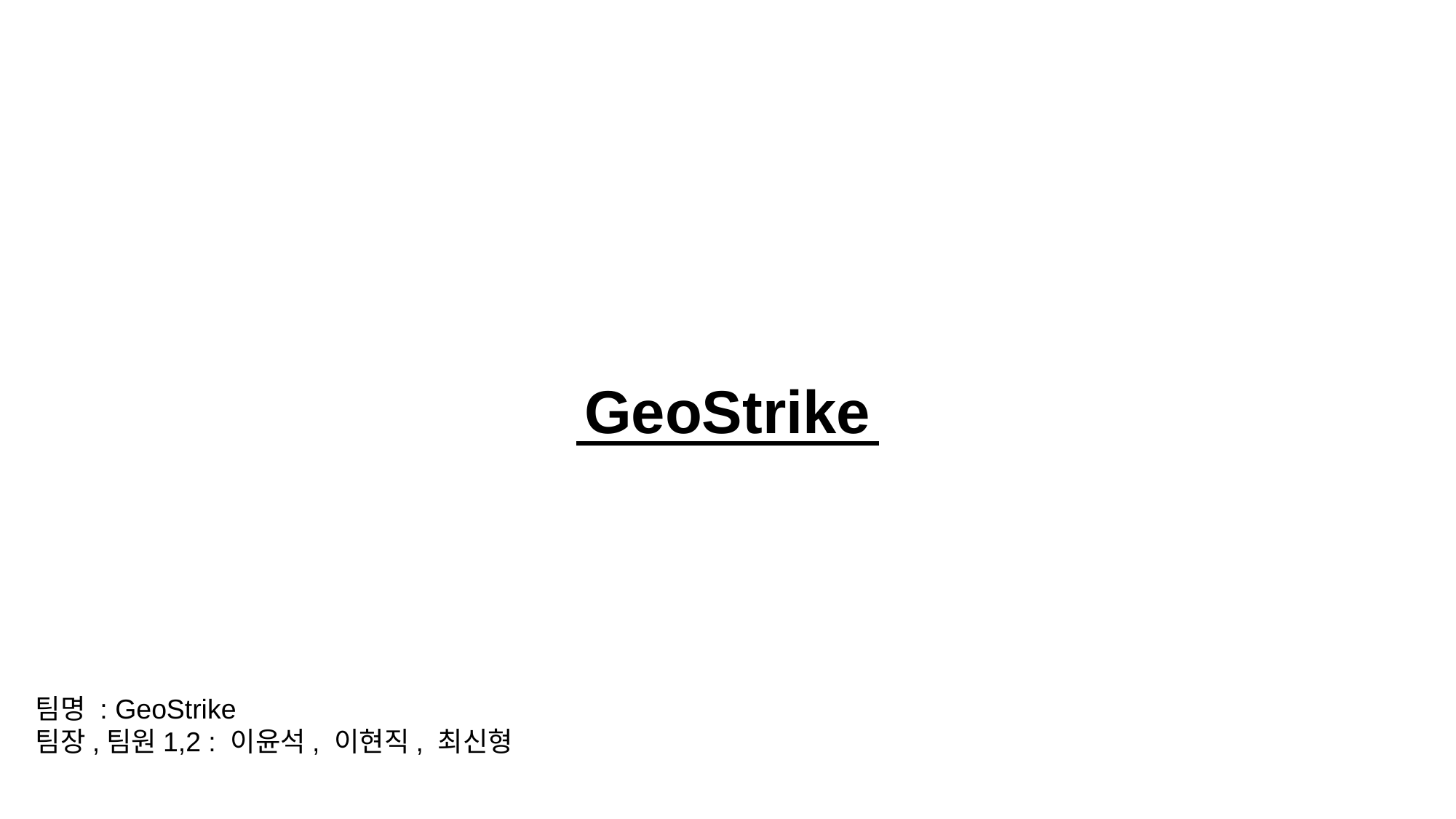

GeoStrike
팀명 : GeoStrike
팀장,팀원1,2 : 이윤석, 이현직, 최신형